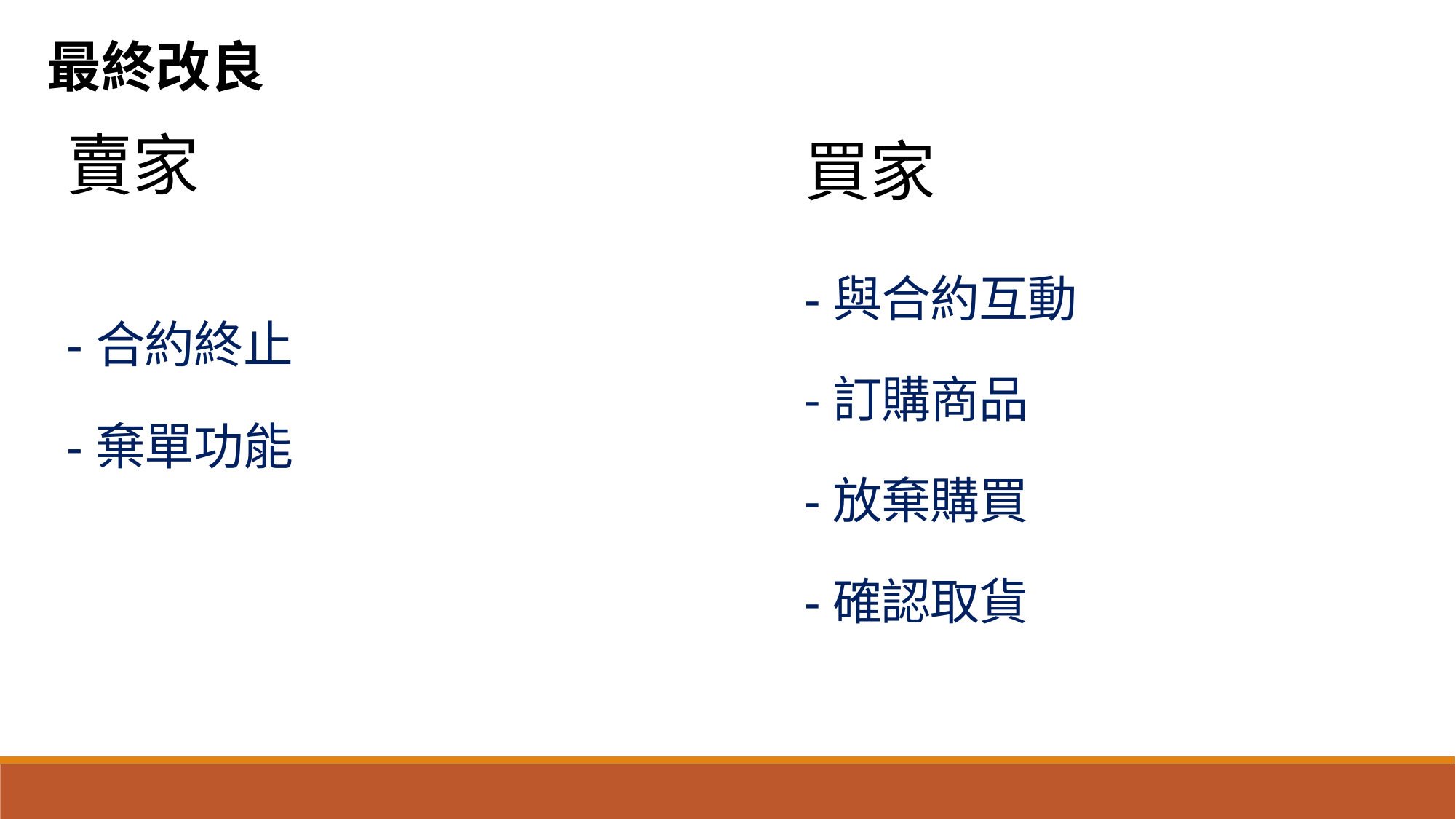

最終改良
賣家

-合約終止

-棄單功能

買家

-與合約互動

-訂購商品

-放棄購買

-確認取貨